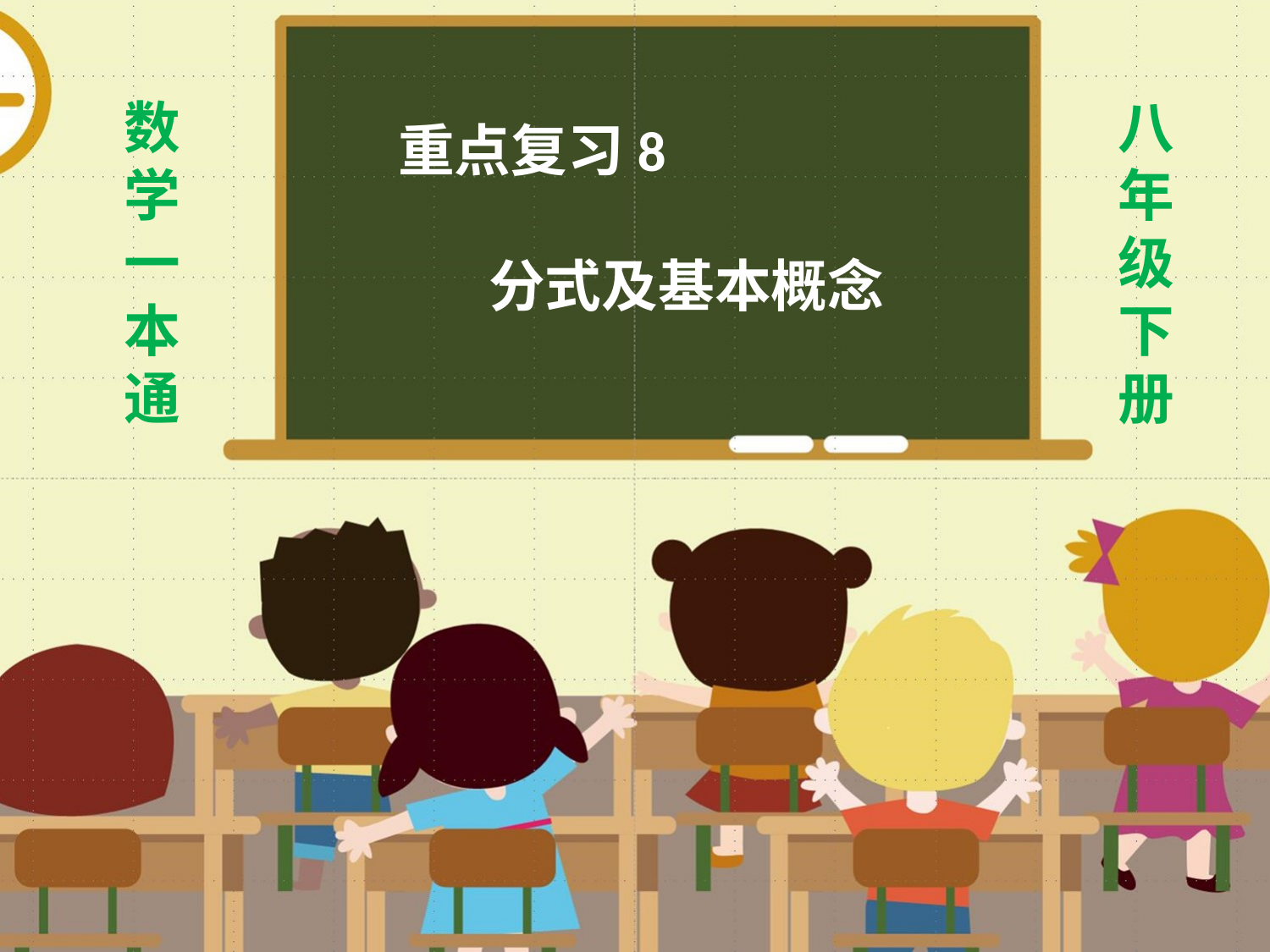

数
学
一
本
通
八年级下册
重点复习8

      分式及基本概念